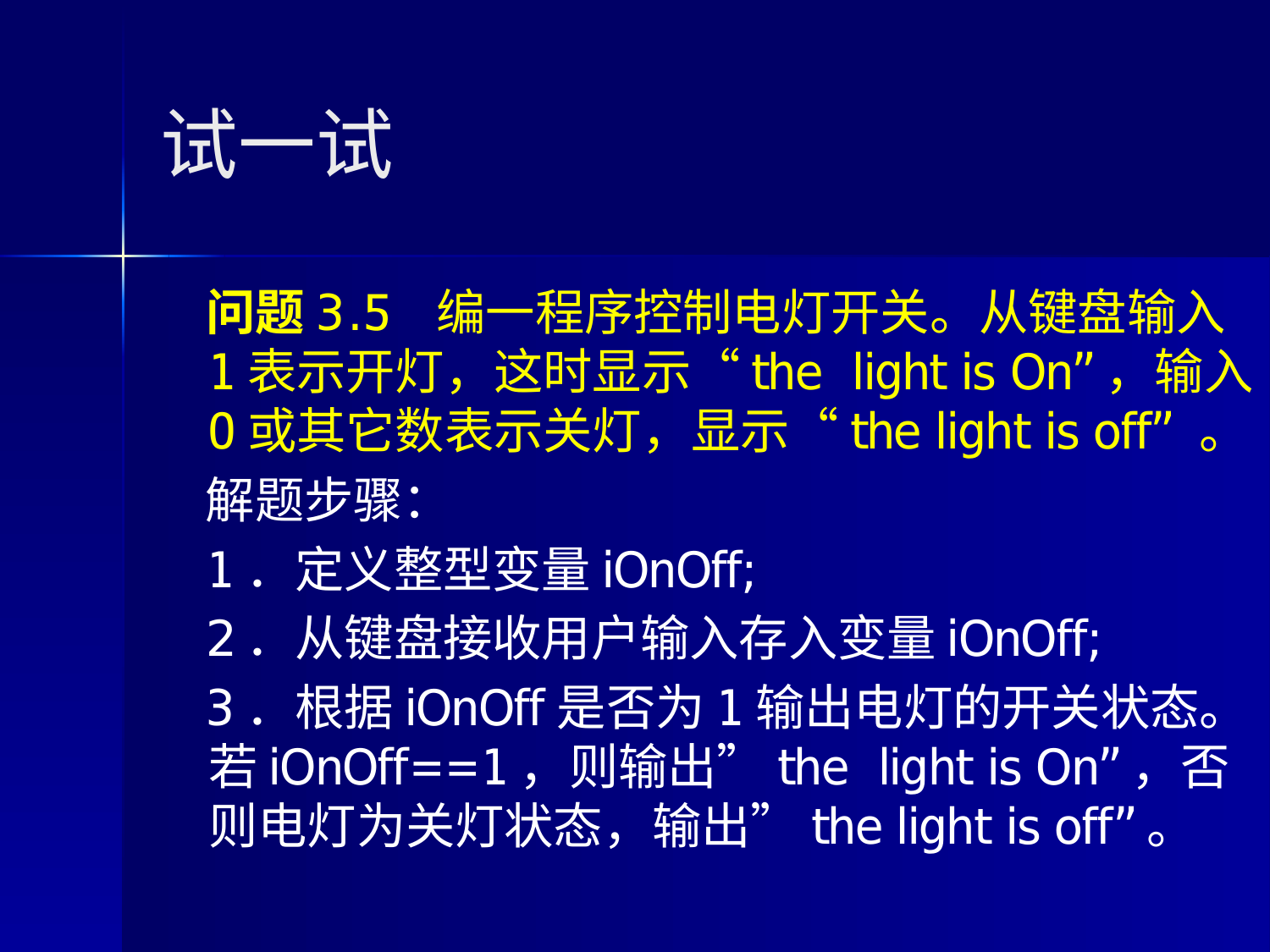

# 试一试
   问题3.5  编一程序控制电灯开关。从键盘输入1表示开灯，这时显示“the  light is On”，输入0或其它数表示关灯，显示“the light is off” 。
   解题步骤：
   1．定义整型变量iOnOff;
   2．从键盘接收用户输入存入变量iOnOff;
   3．根据iOnOff是否为1输出电灯的开关状态。若iOnOff==1，则输出”the  light is On”，否则电灯为关灯状态，输出”the light is off”。